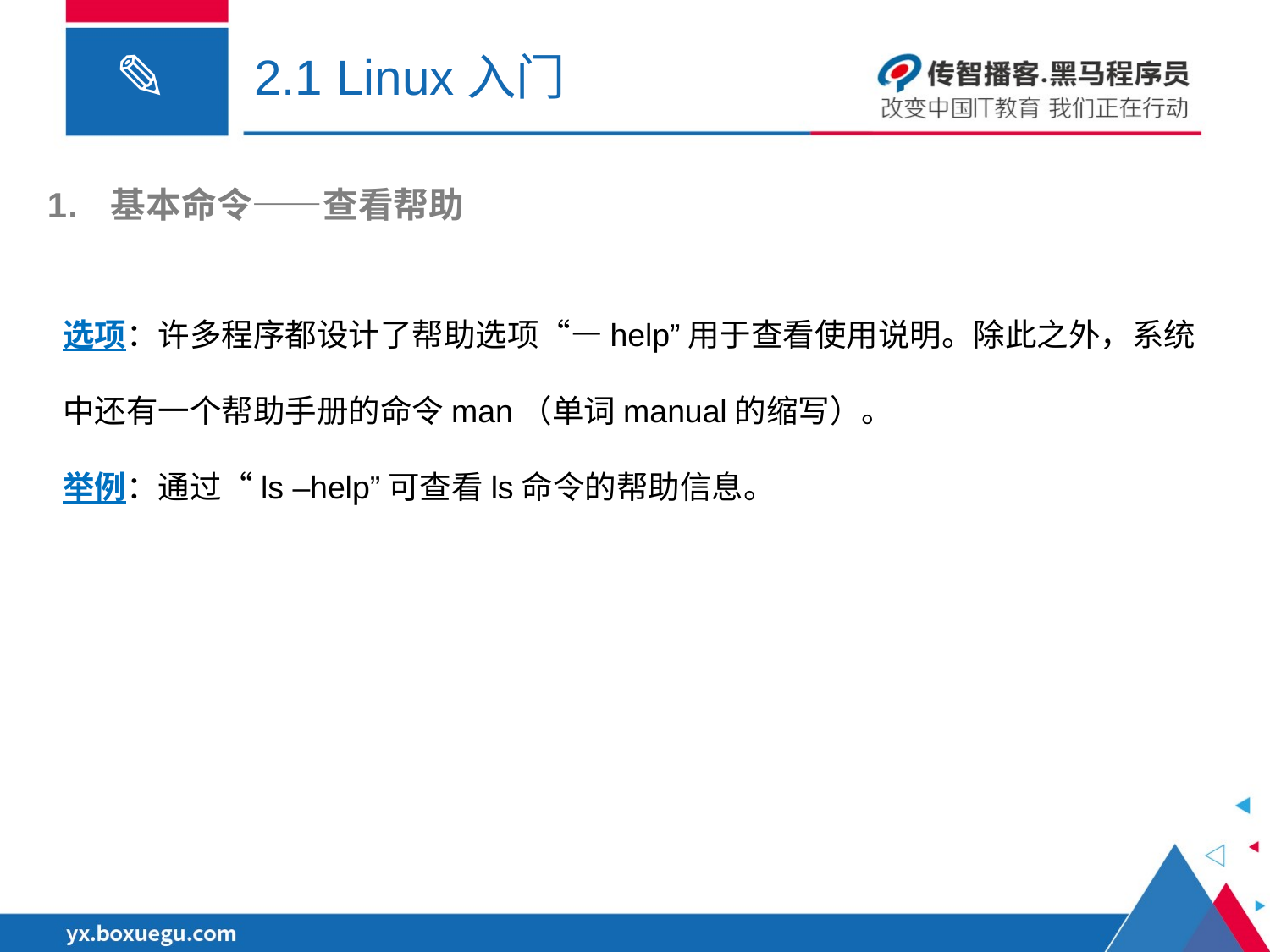

# 2.1 Linux入门
基本命令——查看帮助
选项：许多程序都设计了帮助选项“—help”用于查看使用说明。除此之外，系统中还有一个帮助手册的命令man（单词manual的缩写）。
举例：通过“ls –help”可查看ls命令的帮助信息。